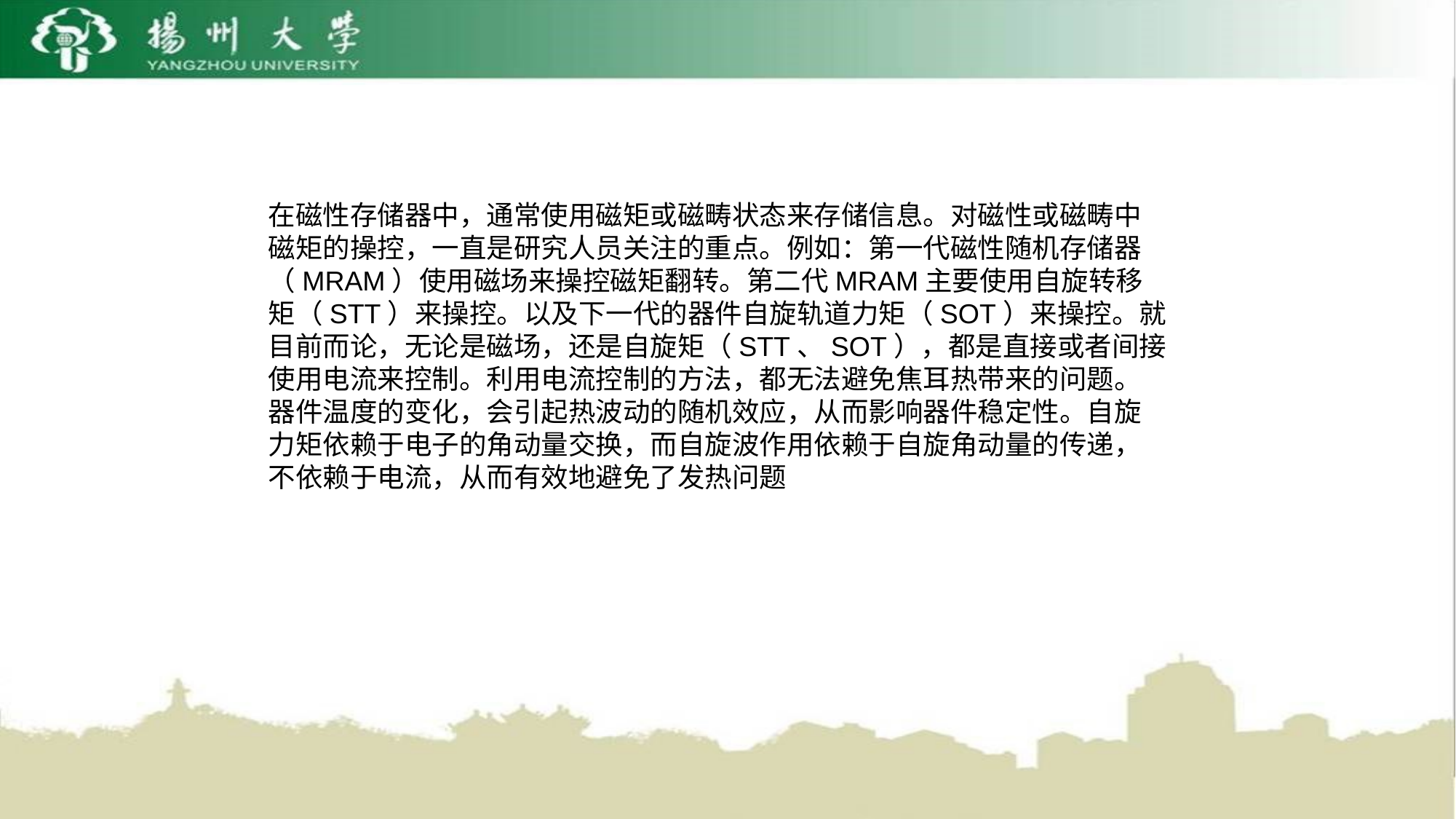

在磁性存储器中，通常使用磁矩或磁畴状态来存储信息。对磁性或磁畴中磁矩的操控，一直是研究人员关注的重点。例如：第一代磁性随机存储器（MRAM）使用磁场来操控磁矩翻转。第二代MRAM主要使用自旋转移矩（STT）来操控。以及下一代的器件自旋轨道力矩（SOT）来操控。就目前而论，无论是磁场，还是自旋矩（STT、SOT），都是直接或者间接使用电流来控制。利用电流控制的方法，都无法避免焦耳热带来的问题。器件温度的变化，会引起热波动的随机效应，从而影响器件稳定性。自旋力矩依赖于电子的角动量交换，而自旋波作用依赖于自旋角动量的传递，不依赖于电流，从而有效地避免了发热问题